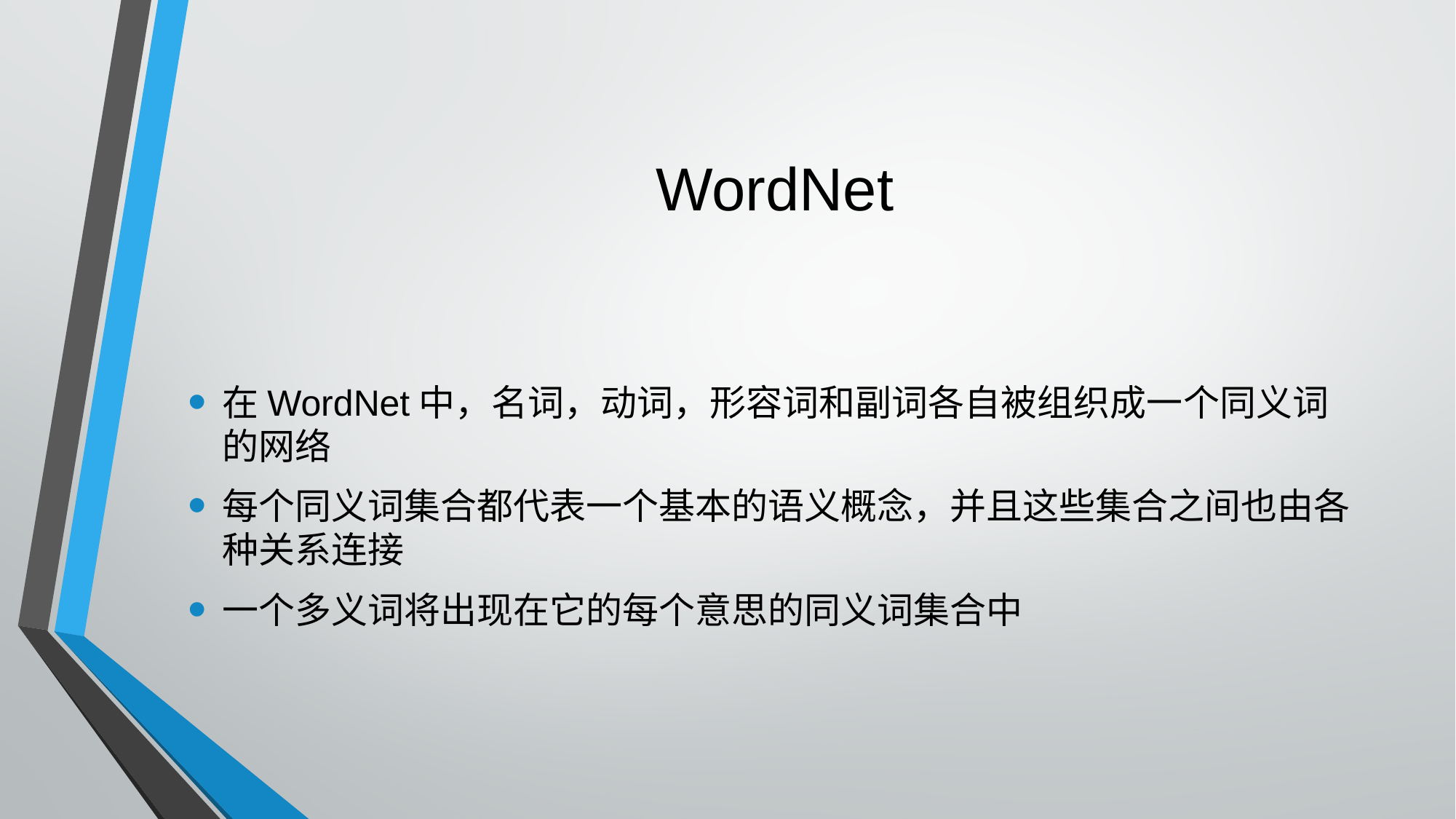

# WordNet
在WordNet中，名词，动词，形容词和副词各自被组织成一个同义词的网络
每个同义词集合都代表一个基本的语义概念，并且这些集合之间也由各种关系连接
一个多义词将出现在它的每个意思的同义词集合中